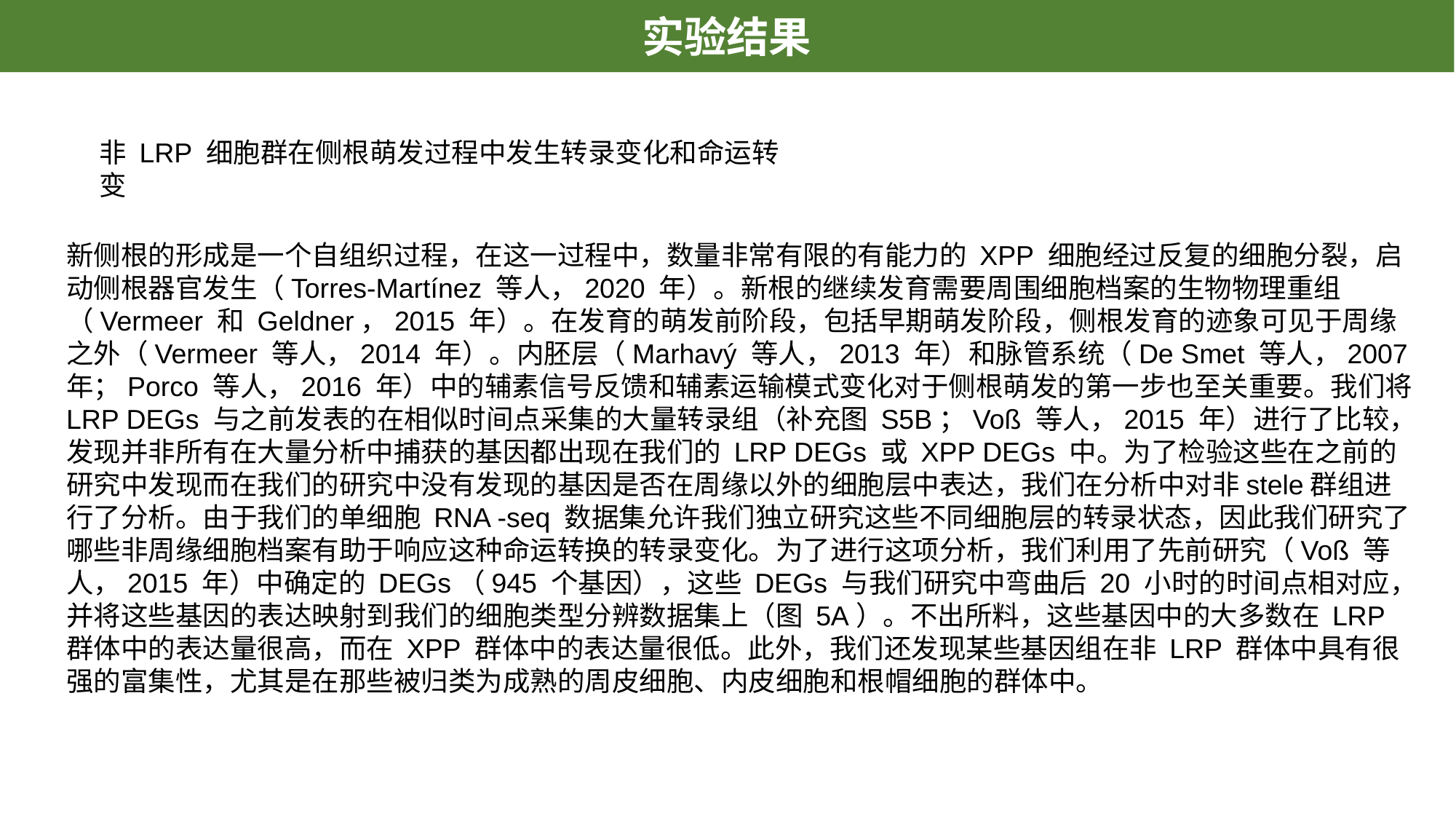

实验结果
非 LRP 细胞群在侧根萌发过程中发生转录变化和命运转变
新侧根的形成是一个自组织过程，在这一过程中，数量非常有限的有能力的 XPP 细胞经过反复的细胞分裂，启动侧根器官发生（Torres-Martínez 等人，2020 年）。新根的继续发育需要周围细胞档案的生物物理重组（Vermeer 和 Geldner，2015 年）。在发育的萌发前阶段，包括早期萌发阶段，侧根发育的迹象可见于周缘之外（Vermeer 等人，2014 年）。内胚层（Marhavý 等人，2013 年）和脉管系统（De Smet 等人，2007 年；Porco 等人，2016 年）中的辅素信号反馈和辅素运输模式变化对于侧根萌发的第一步也至关重要。我们将 LRP DEGs 与之前发表的在相似时间点采集的大量转录组（补充图 S5B；Voß 等人，2015 年）进行了比较，发现并非所有在大量分析中捕获的基因都出现在我们的 LRP DEGs 或 XPP DEGs 中。为了检验这些在之前的研究中发现而在我们的研究中没有发现的基因是否在周缘以外的细胞层中表达，我们在分析中对非stele群组进行了分析。由于我们的单细胞 RNA -seq 数据集允许我们独立研究这些不同细胞层的转录状态，因此我们研究了哪些非周缘细胞档案有助于响应这种命运转换的转录变化。为了进行这项分析，我们利用了先前研究（Voß 等人，2015 年）中确定的 DEGs（945 个基因），这些 DEGs 与我们研究中弯曲后 20 小时的时间点相对应，并将这些基因的表达映射到我们的细胞类型分辨数据集上（图 5A）。不出所料，这些基因中的大多数在 LRP 群体中的表达量很高，而在 XPP 群体中的表达量很低。此外，我们还发现某些基因组在非 LRP 群体中具有很强的富集性，尤其是在那些被归类为成熟的周皮细胞、内皮细胞和根帽细胞的群体中。